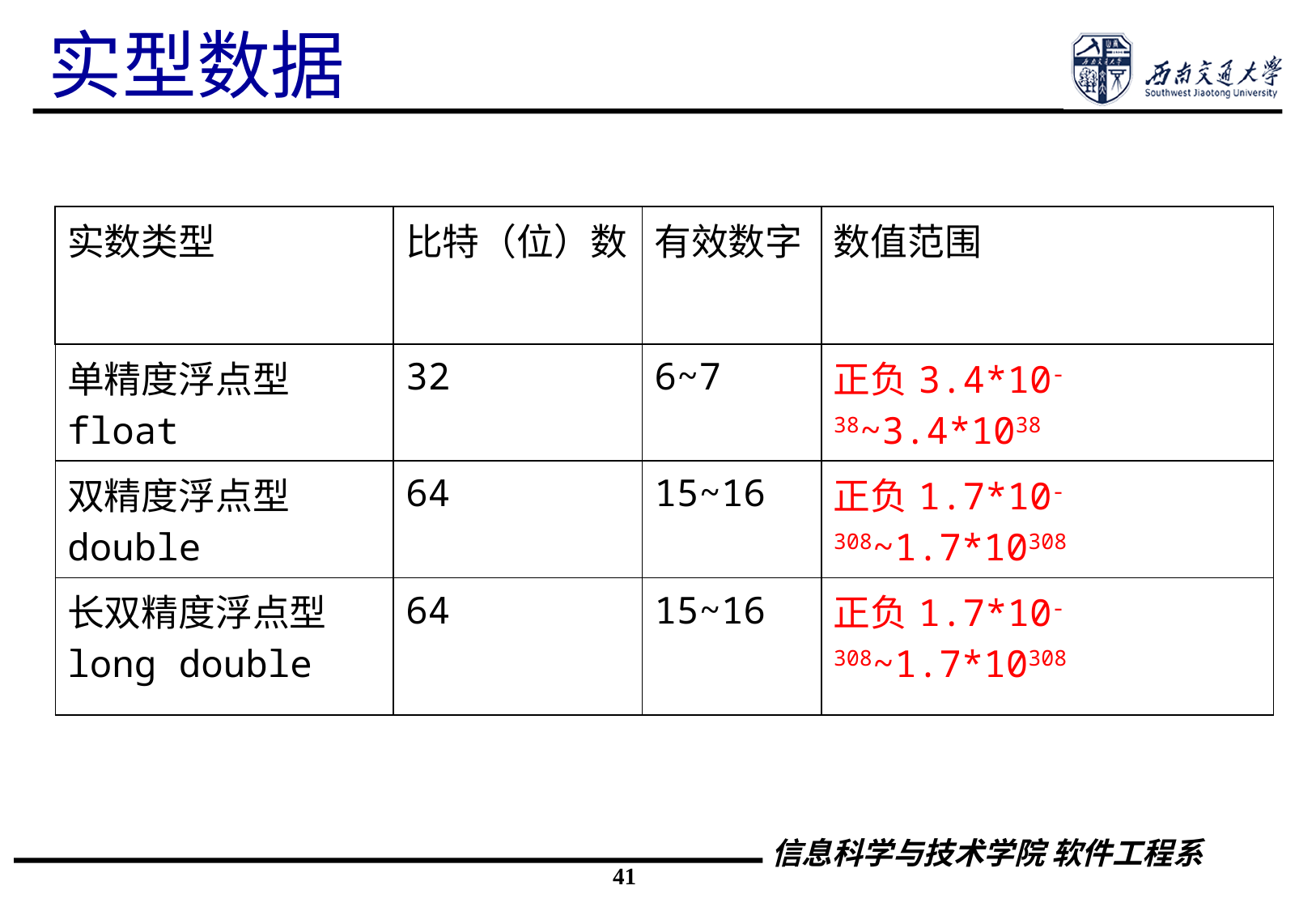

# 实型数据
| 实数类型 | 比特（位）数 | 有效数字 | 数值范围 |
| --- | --- | --- | --- |
| 单精度浮点型float | 32 | 6~7 | 正负3.4\*10-38~3.4\*1038 |
| 双精度浮点型double | 64 | 15~16 | 正负1.7\*10-308~1.7\*10308 |
| 长双精度浮点型 long double | 64 | 15~16 | 正负1.7\*10-308~1.7\*10308 |
41